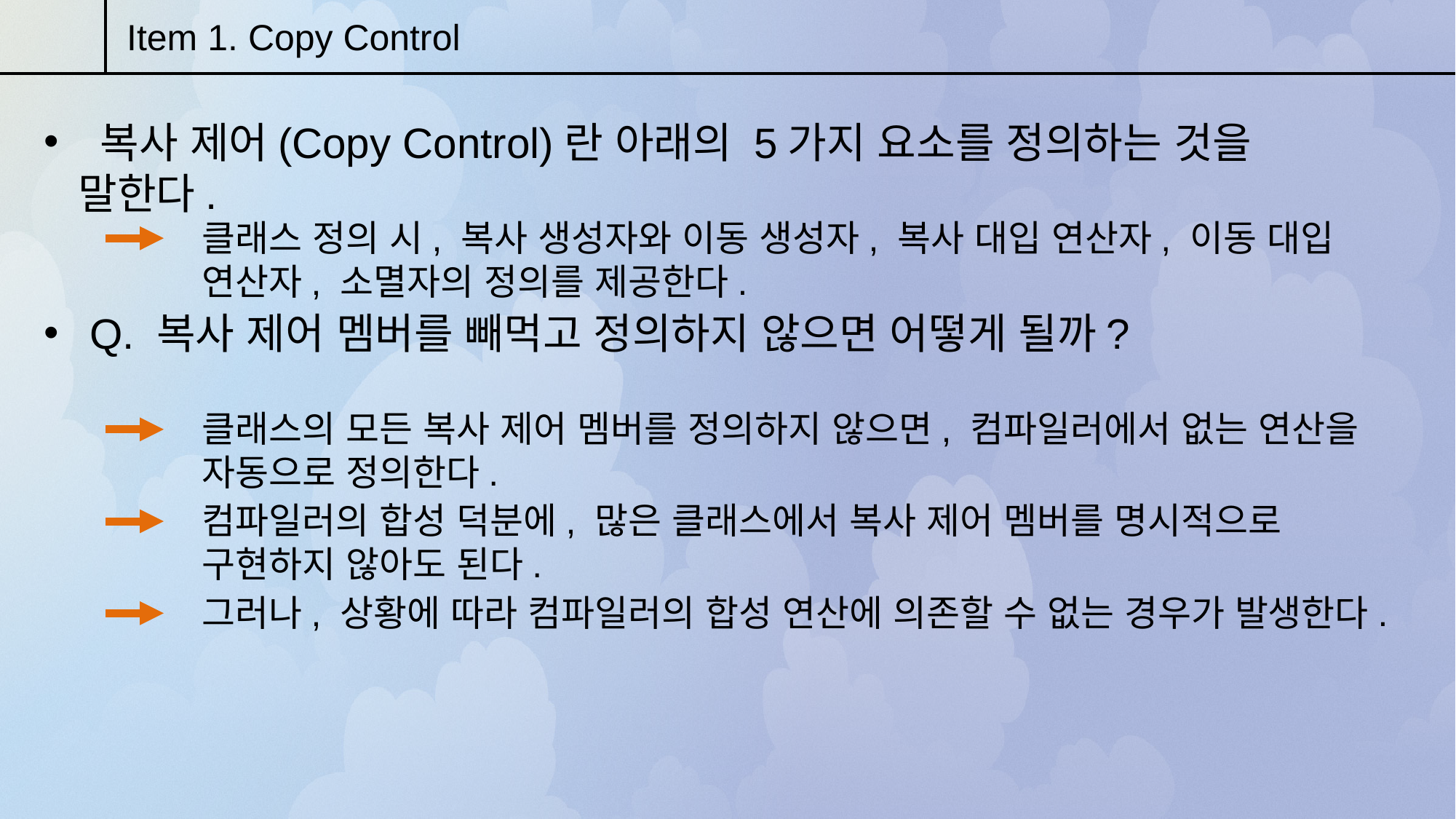

Item 1. Copy Control
 복사 제어(Copy Control)란 아래의 5가지 요소를 정의하는 것을 말한다.
클래스 정의 시, 복사 생성자와 이동 생성자, 복사 대입 연산자, 이동 대입 연산자, 소멸자의 정의를 제공한다.
 Q. 복사 제어 멤버를 빼먹고 정의하지 않으면 어떻게 될까?
클래스의 모든 복사 제어 멤버를 정의하지 않으면, 컴파일러에서 없는 연산을 자동으로 정의한다.
컴파일러의 합성 덕분에, 많은 클래스에서 복사 제어 멤버를 명시적으로 구현하지 않아도 된다.
그러나, 상황에 따라 컴파일러의 합성 연산에 의존할 수 없는 경우가 발생한다.